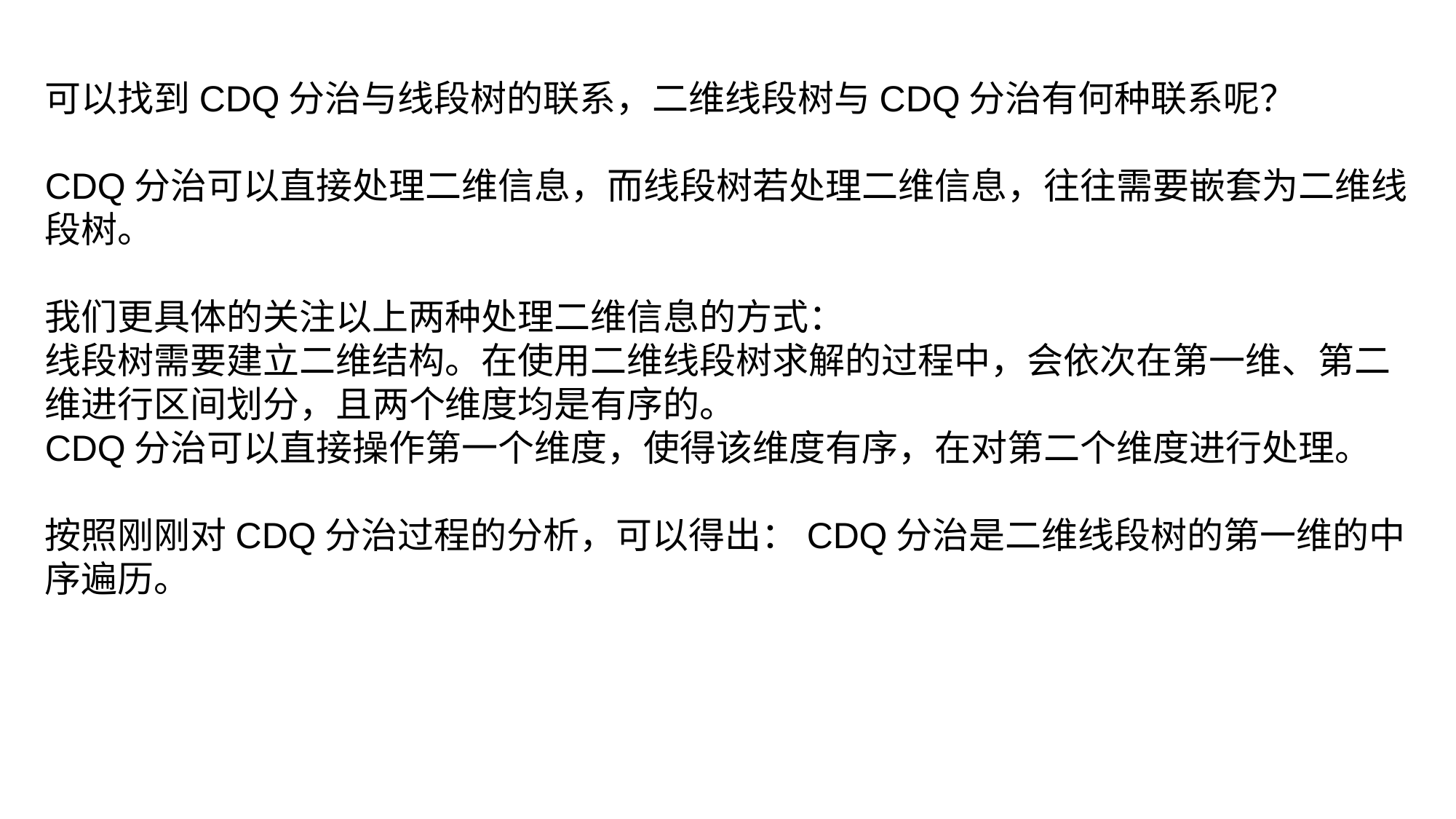

可以找到CDQ分治与线段树的联系，二维线段树与CDQ分治有何种联系呢？

CDQ分治可以直接处理二维信息，而线段树若处理二维信息，往往需要嵌套为二维线段树。

我们更具体的关注以上两种处理二维信息的方式：
线段树需要建立二维结构。在使用二维线段树求解的过程中，会依次在第一维、第二维进行区间划分，且两个维度均是有序的。
CDQ分治可以直接操作第一个维度，使得该维度有序，在对第二个维度进行处理。

按照刚刚对CDQ分治过程的分析，可以得出：CDQ分治是二维线段树的第一维的中序遍历。